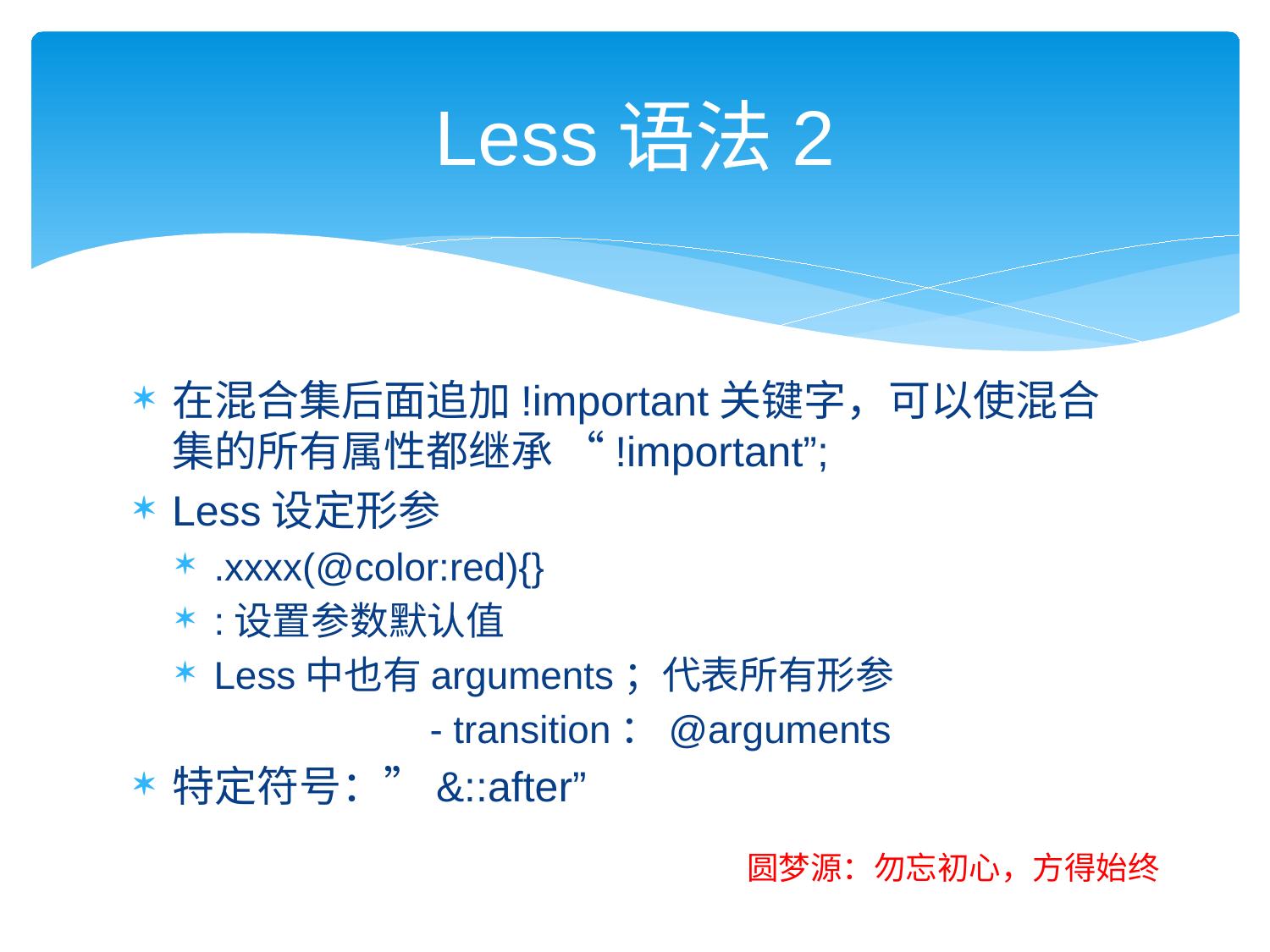

# Less语法2
在混合集后面追加!important关键字，可以使混合集的所有属性都继承 “!important”;
Less设定形参
.xxxx(@color:red){}
:设置参数默认值
Less中也有arguments；代表所有形参
		- transition：@arguments
特定符号：”&::after”